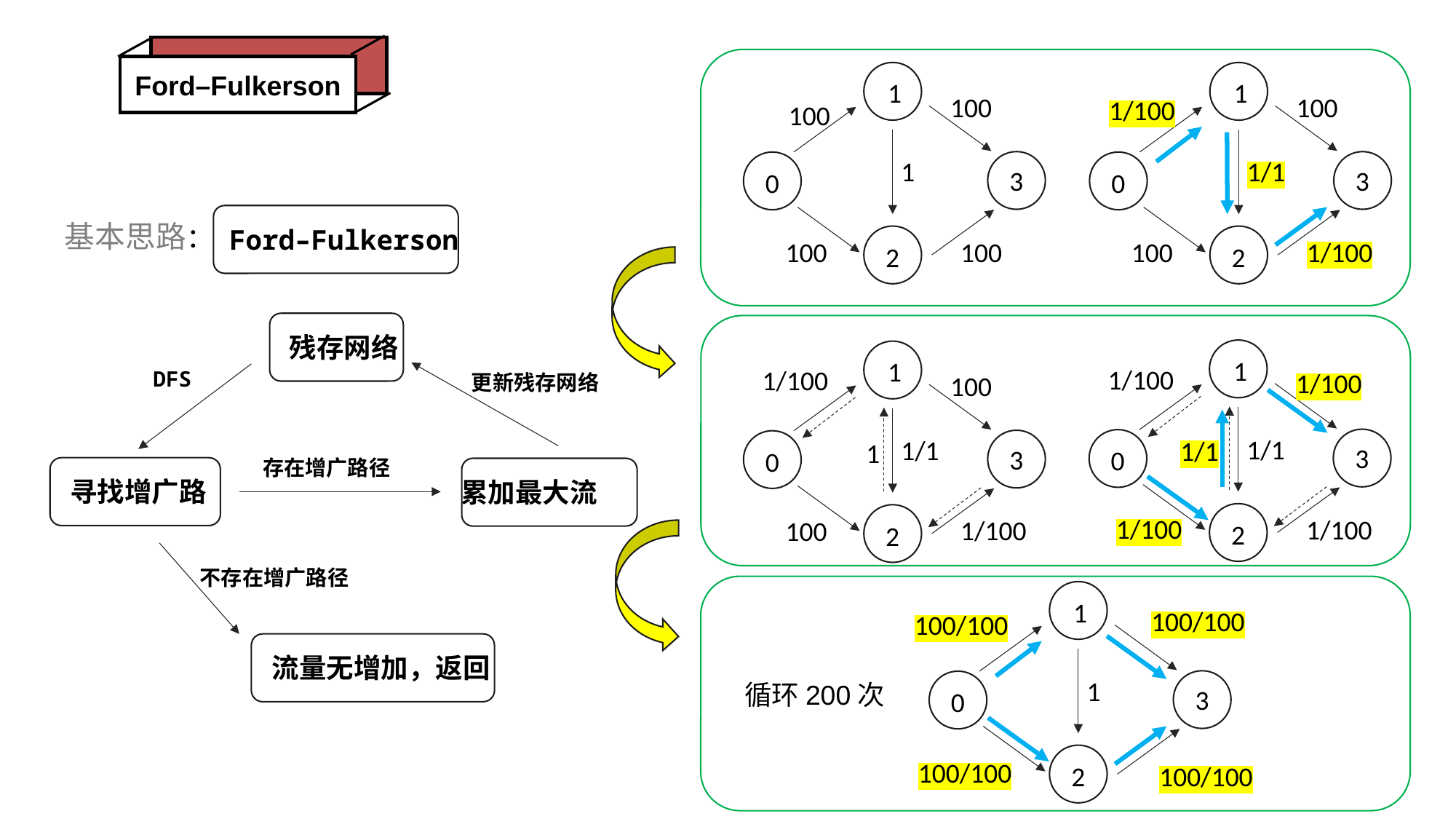

Ford–Fulkerson

1
100
100
1

3
0

100
100
2

1
100
1/100
1/1

3
0

1/100
100
2

Ford–Fulkerson
基本思路：

残存网络

1
1/100
1/100
1/1

3
0

1/100
1/100
2

1
1/100
100
1/1
1/1

1

3
0

1/100
100
2
DFS
更新残存网络
存在增广路径

寻找增广路

累加最大流

不存在增广路径

1
100/100
100/100
1

3
0

100/100
2
100/100

流量无增加，返回
循环200次